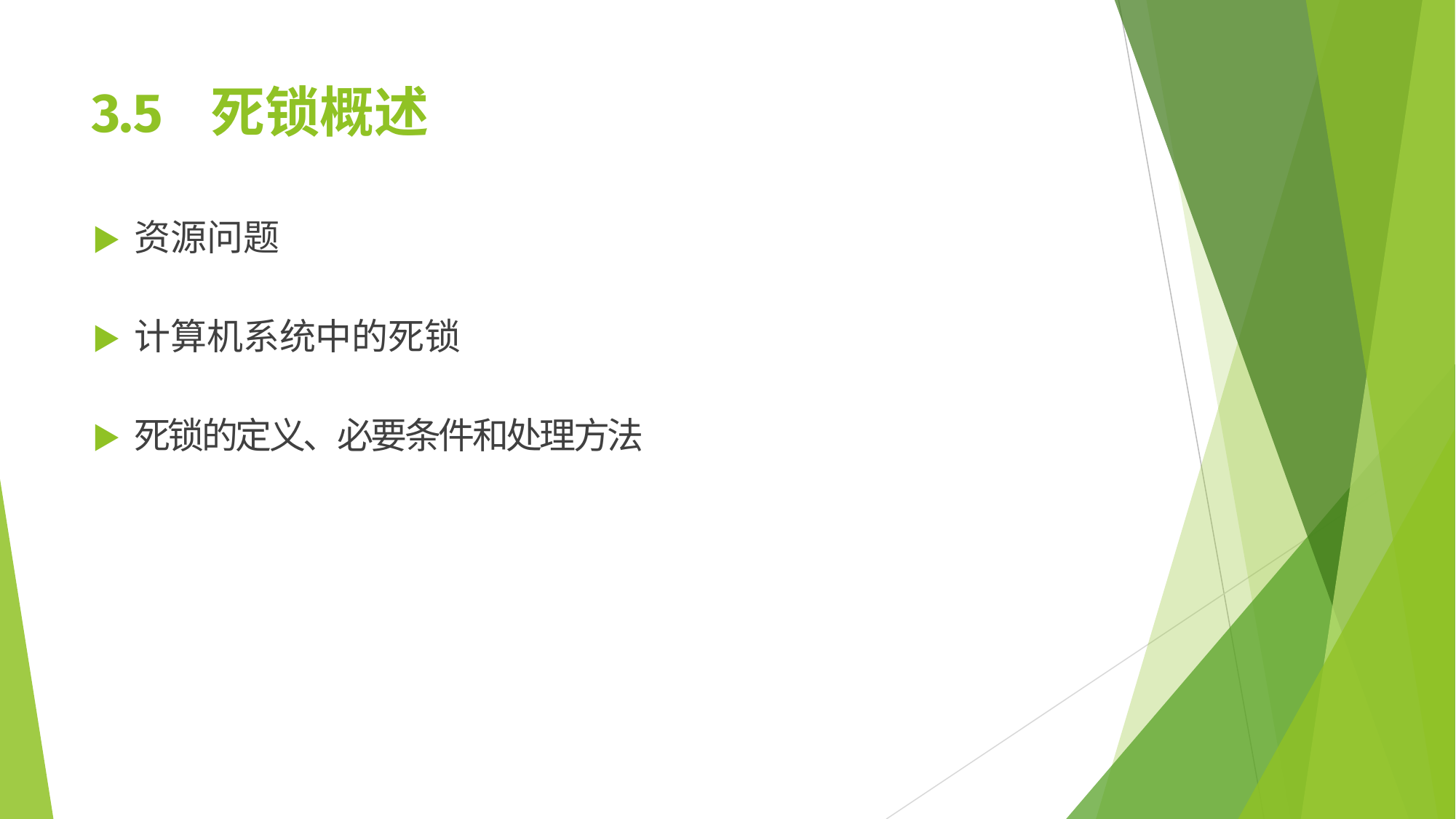

# 3.5	死锁概述
▶	资源问题

▶	计算机系统中的死锁

▶	死锁的定义、必要条件和处理方法